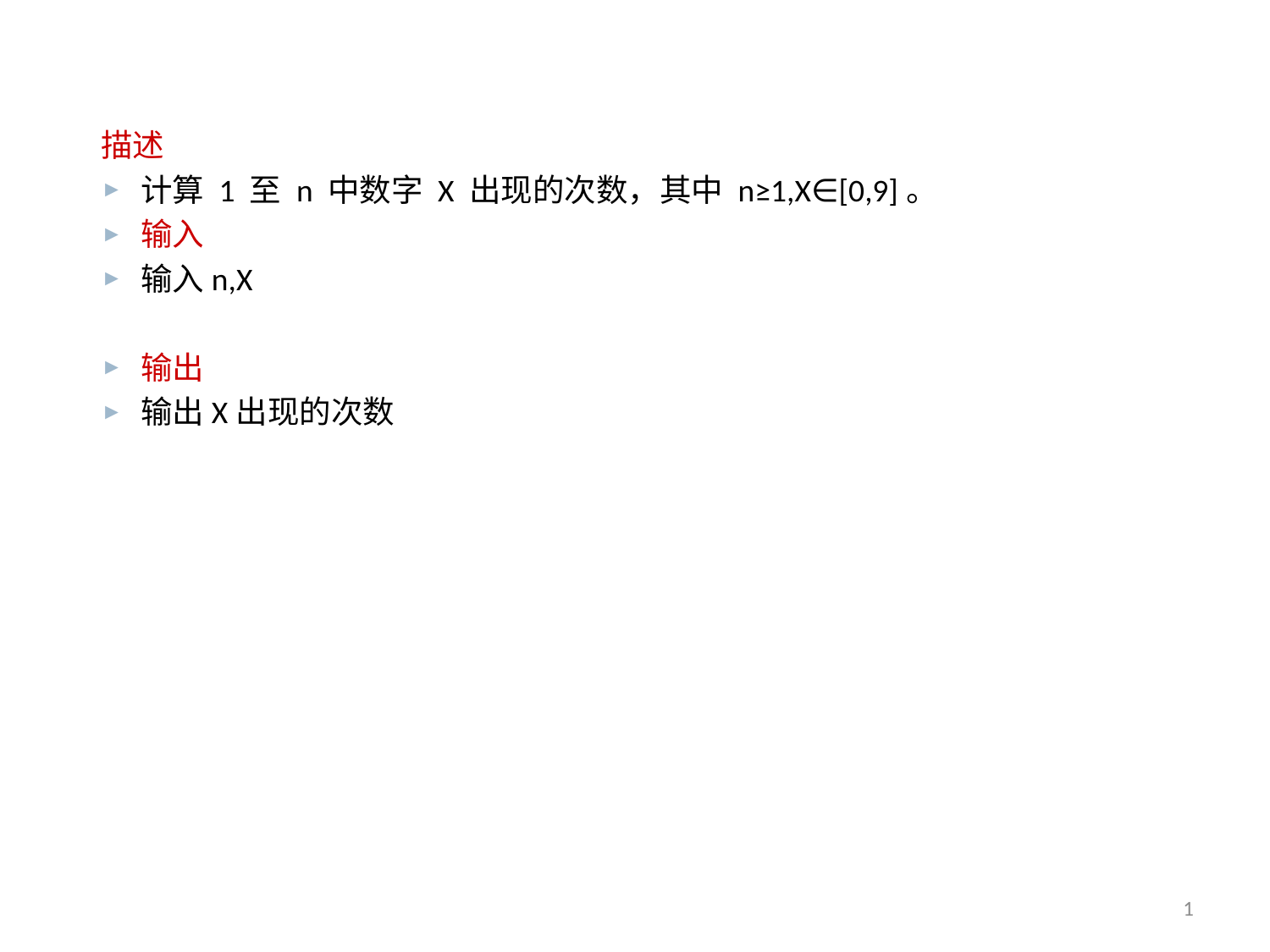

描述
计算 1 至 n 中数字 X 出现的次数，其中 n≥1,X∈[0,9]。
输入
输入n,X

输出
输出X出现的次数

1